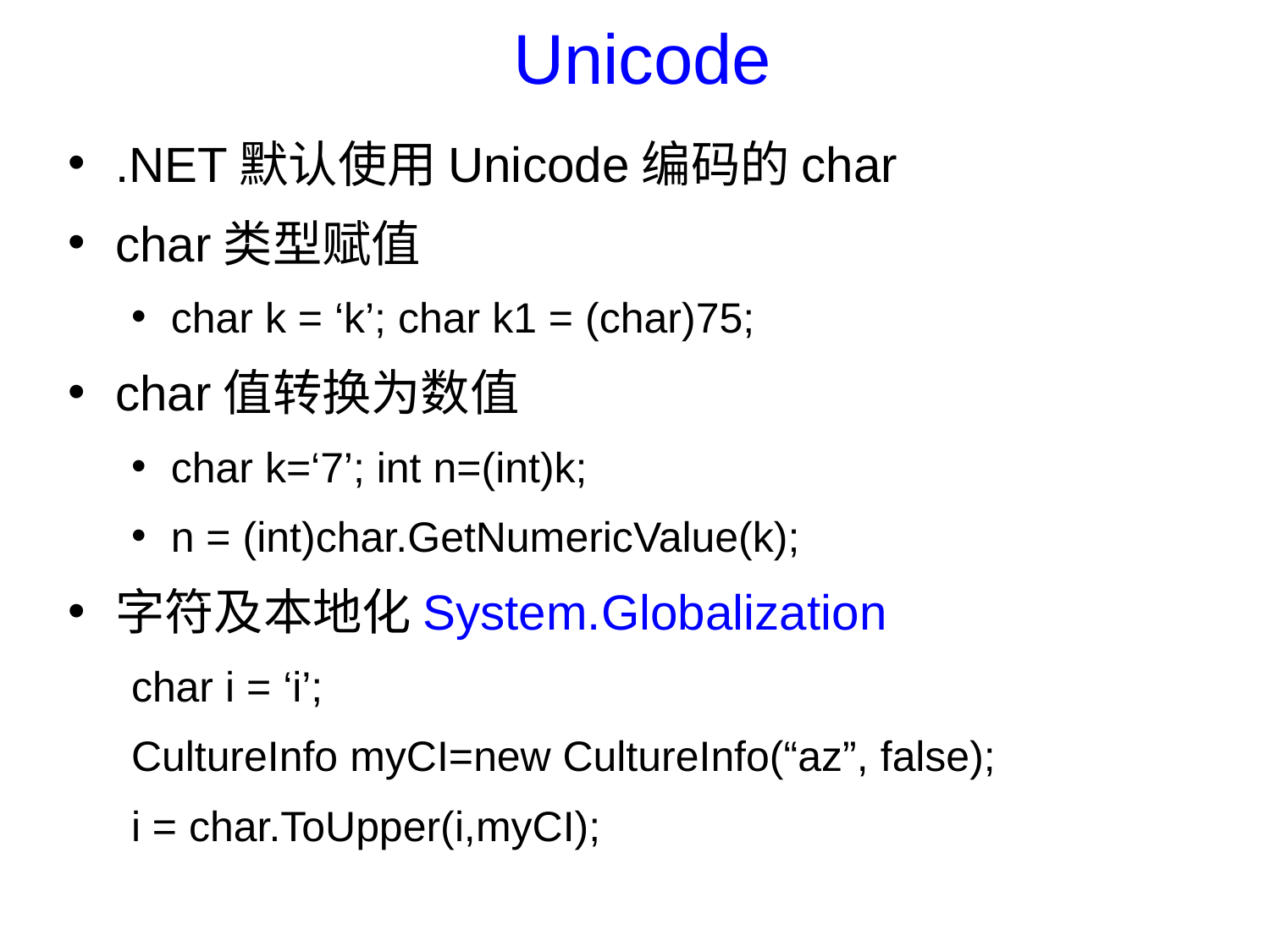

# Unicode
.NET默认使用Unicode编码的char
char类型赋值
char k = ‘k’; char k1 = (char)75;
char值转换为数值
char k=‘7’; int n=(int)k;
n = (int)char.GetNumericValue(k);
字符及本地化System.Globalization
char i = ‘i’;
CultureInfo myCI=new CultureInfo(“az”, false);
i = char.ToUpper(i,myCI);